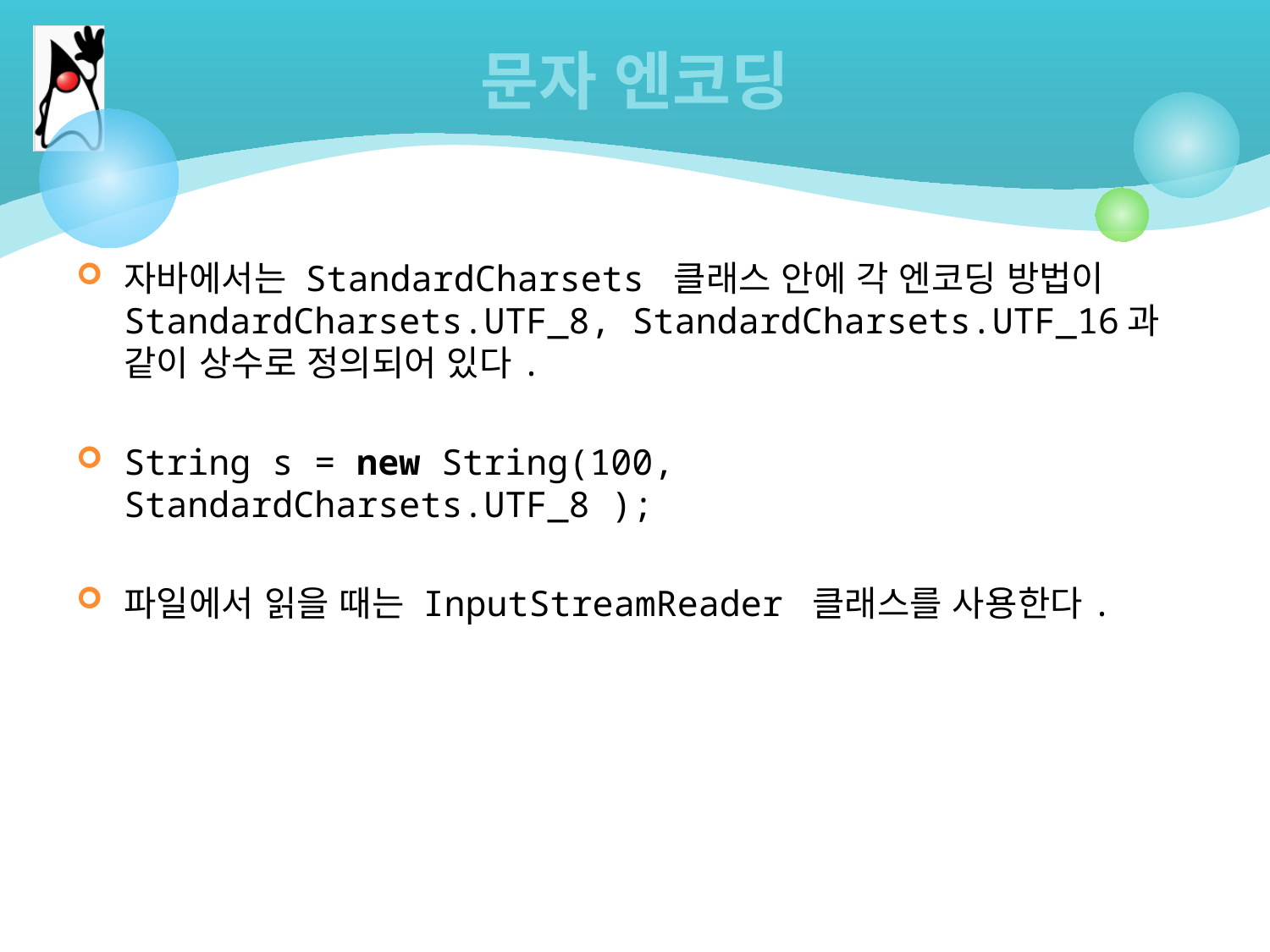

# 문자 엔코딩
자바에서는 StandardCharsets 클래스 안에 각 엔코딩 방법이 StandardCharsets.UTF_8, StandardCharsets.UTF_16과 같이 상수로 정의되어 있다.

String s = new String(100, StandardCharsets.UTF_8 );

파일에서 읽을 때는 InputStreamReader 클래스를 사용한다.